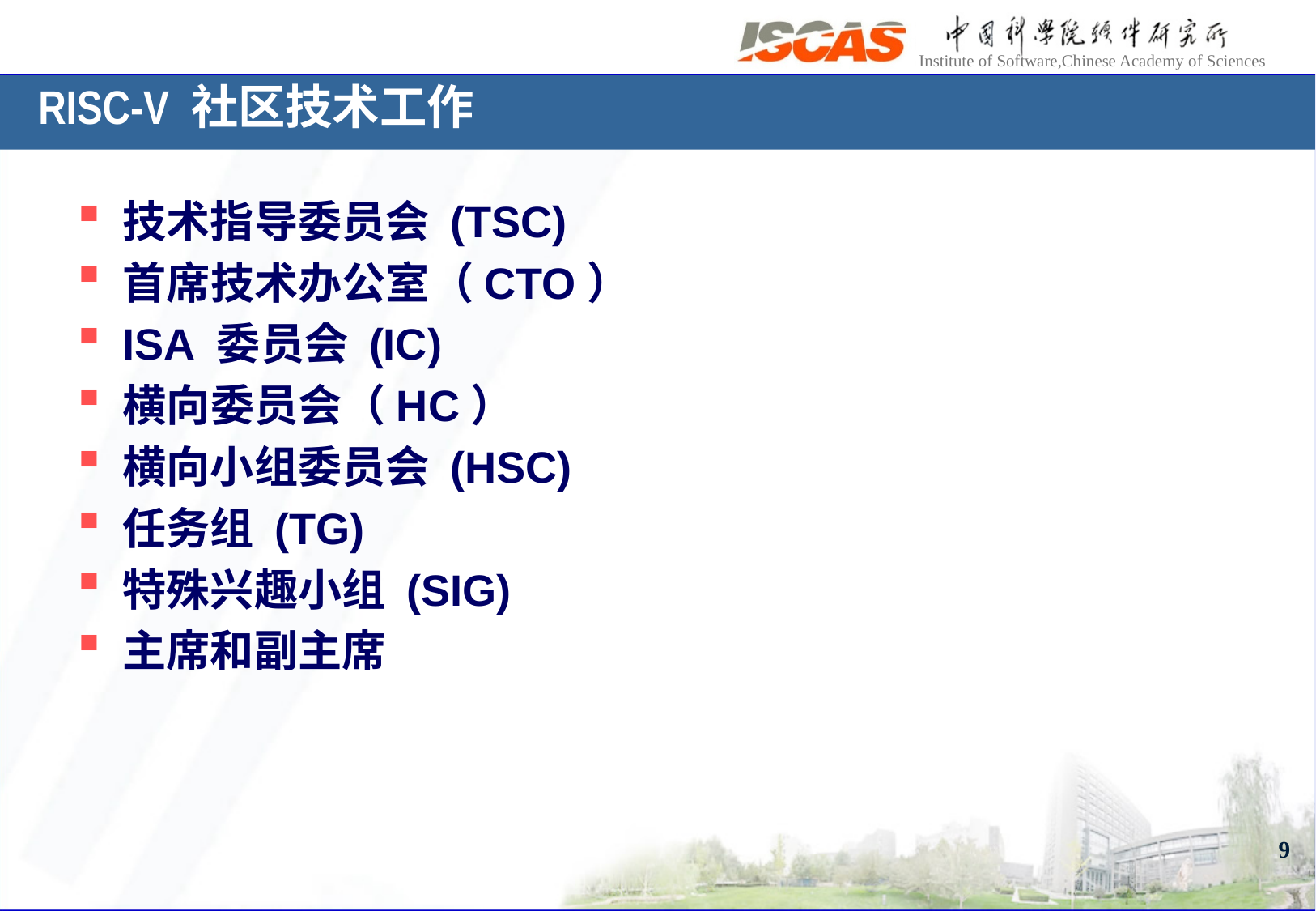

# RISC-V 社区技术工作
技术指导委员会 (TSC)
首席技术办公室（CTO）
ISA 委员会 (IC)
横向委员会（HC）
横向小组委员会 (HSC)
任务组 (TG)
特殊兴趣小组 (SIG)
主席和副主席
9